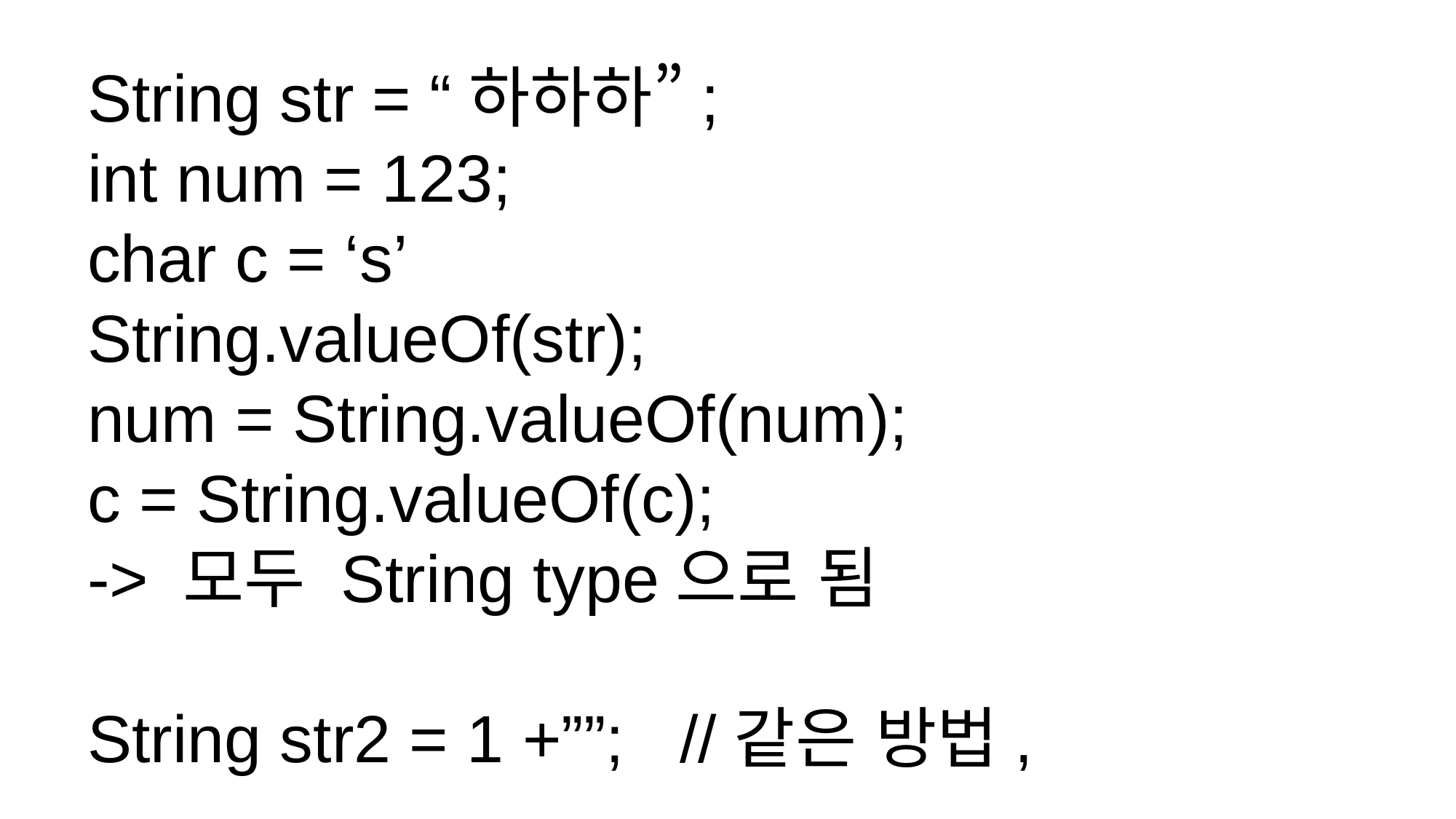

String str = “하하하”;
int num = 123;
char c = ‘s’
String.valueOf(str);
num = String.valueOf(num);
c = String.valueOf(c);
-> 모두 String type으로 됨

String str2 = 1 +””;   //같은 방법,